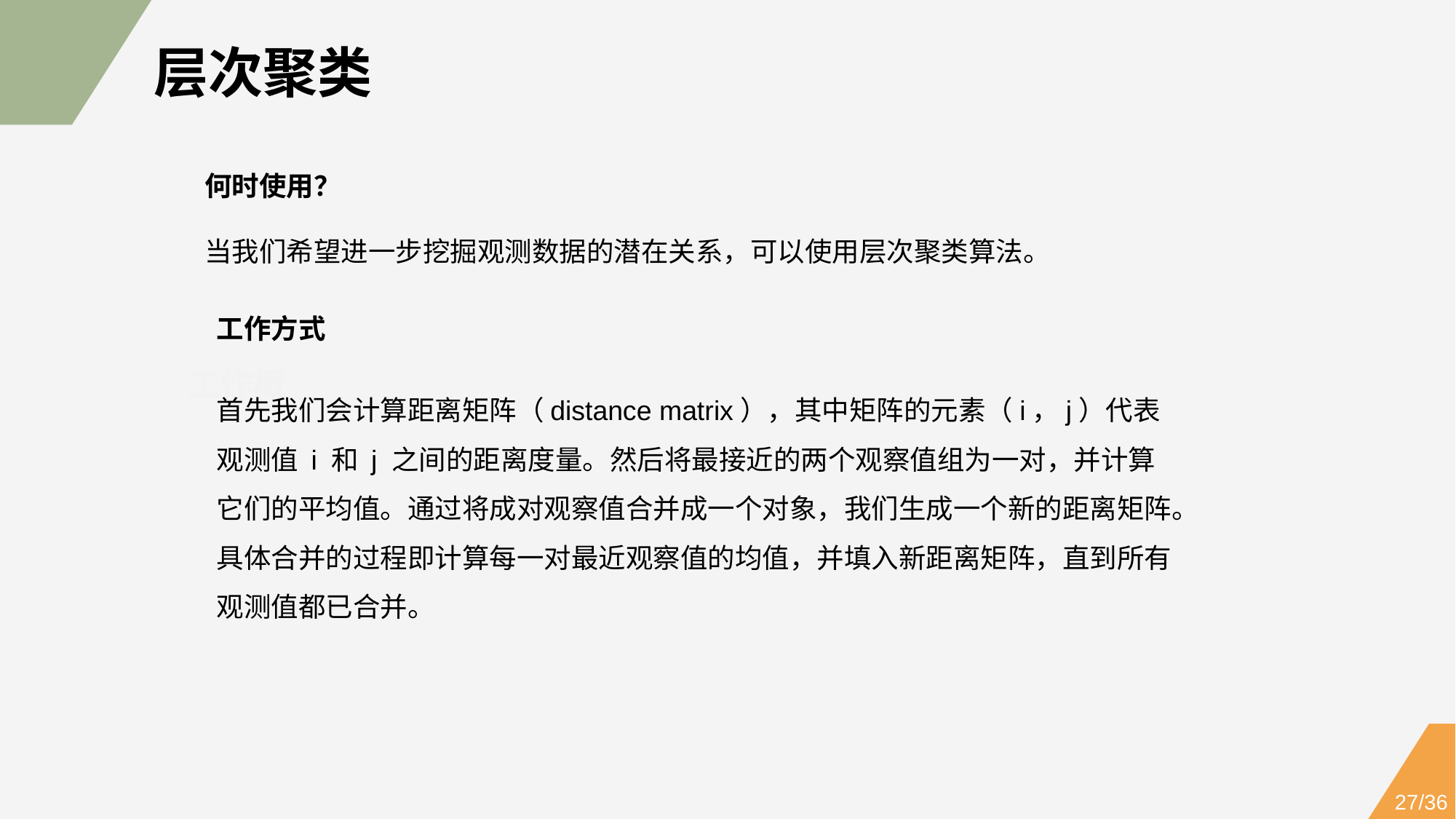

层次聚类
何时使用？

当我们希望进一步挖掘观测数据的潜在关系，可以使用层次聚类算法。

工作方式

首先我们会计算距离矩阵（distance matrix），其中矩阵的元素（i，j）代表观测值 i 和 j 之间的距离度量。然后将最接近的两个观察值组为一对，并计算它们的平均值。通过将成对观察值合并成一个对象，我们生成一个新的距离矩阵。具体合并的过程即计算每一对最近观察值的均值，并填入新距离矩阵，直到所有观测值都已合并。
工作概